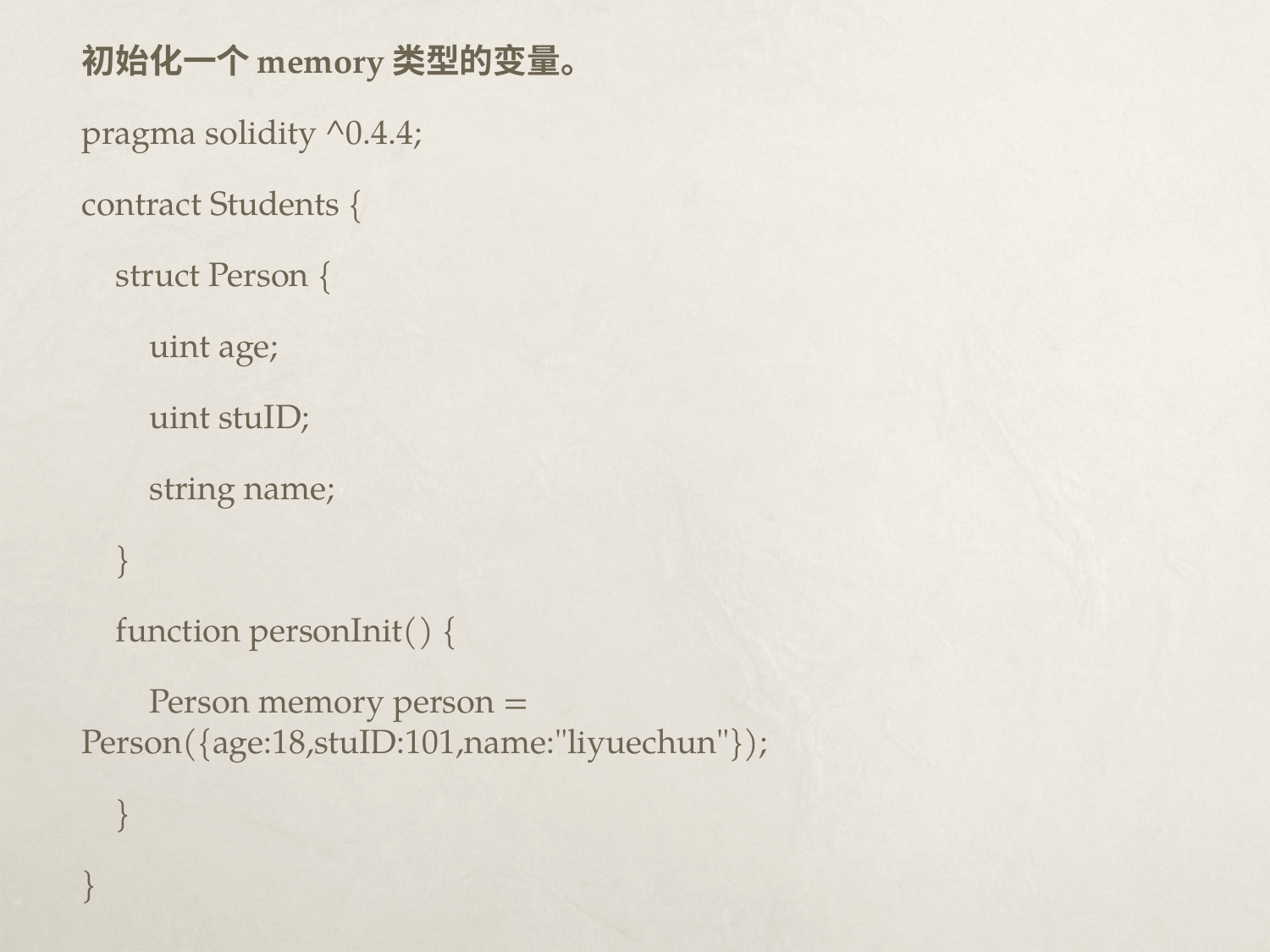

初始化一个memory类型的变量。
pragma solidity ^0.4.4;
contract Students {
    struct Person {
        uint age;
        uint stuID;
        string name;
    }
    function personInit() {
        Person memory person = Person({age:18,stuID:101,name:"liyuechun"});
    }
}